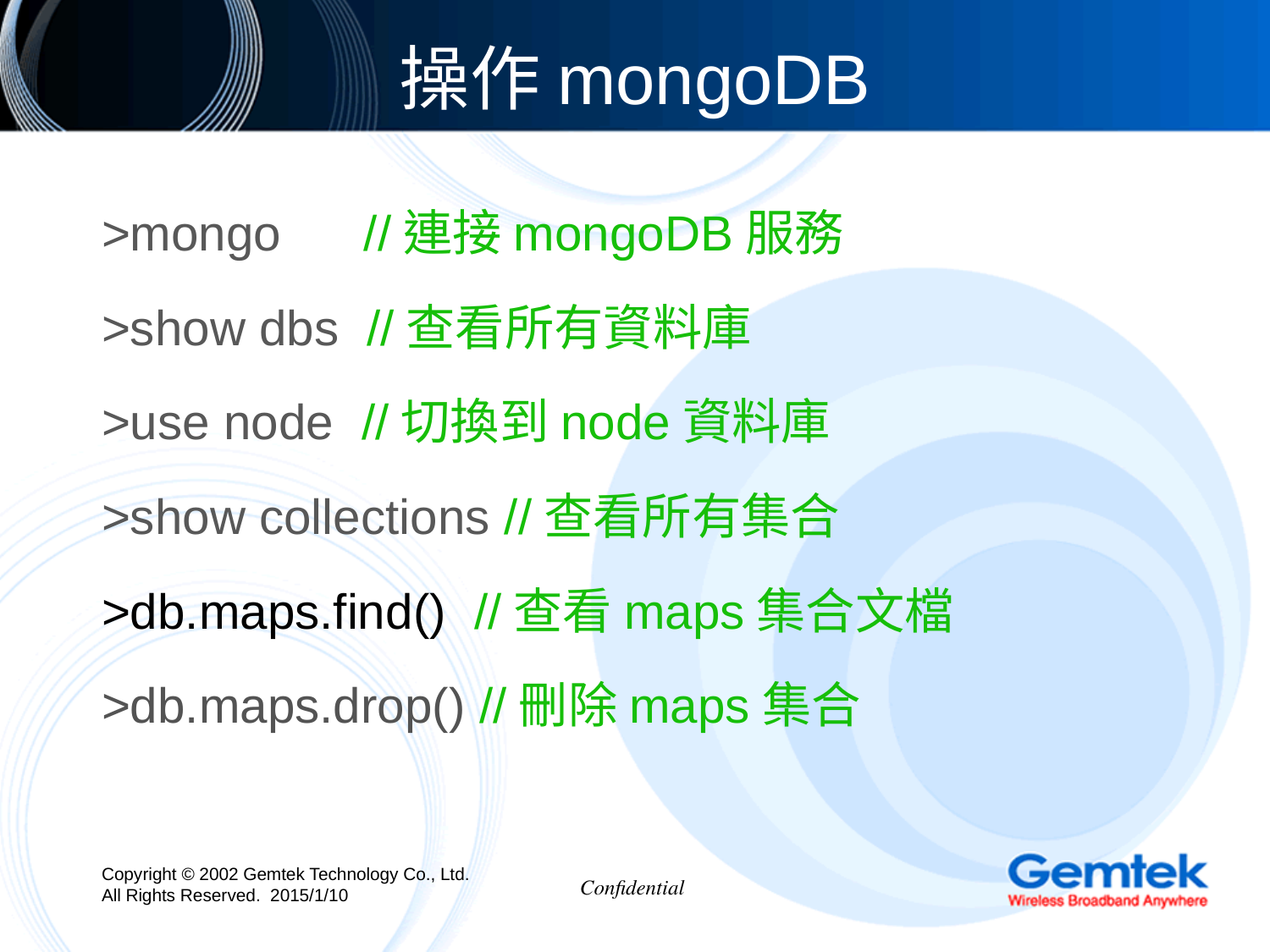

# 操作mongoDB
>mongo      //連接mongoDB服務
>show dbs  //查看所有資料庫
>use node  //切換到node資料庫
>show collections //查看所有集合
>db.maps.find()  //查看maps集合文檔
>db.maps.drop() //刪除maps集合